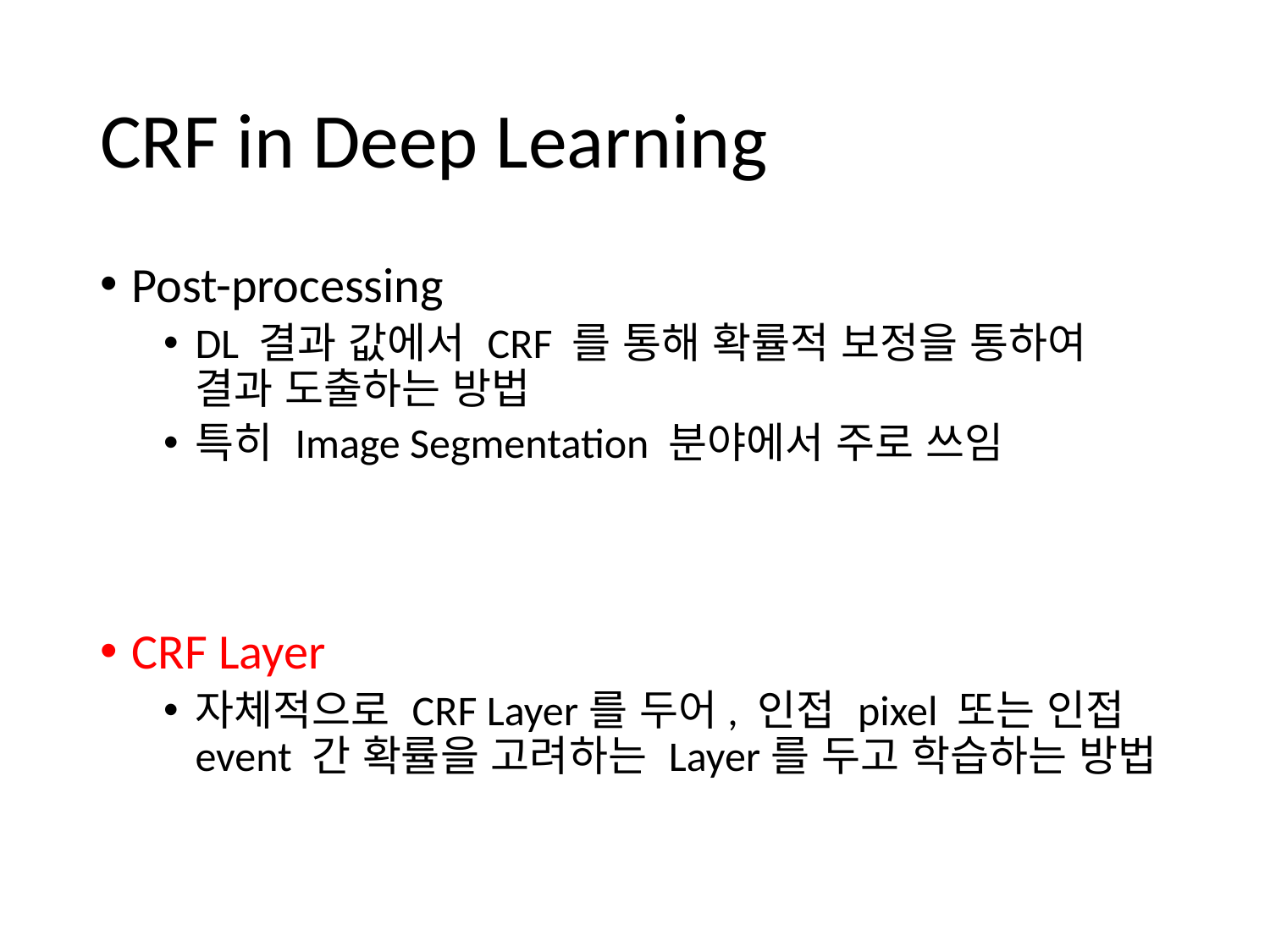

# CRF in Deep Learning
Post-processing
DL 결과 값에서 CRF 를 통해 확률적 보정을 통하여 결과 도출하는 방법
특히 Image Segmentation 분야에서 주로 쓰임

CRF Layer
자체적으로 CRF Layer를 두어, 인접 pixel 또는 인접 event 간 확률을 고려하는 Layer를 두고 학습하는 방법